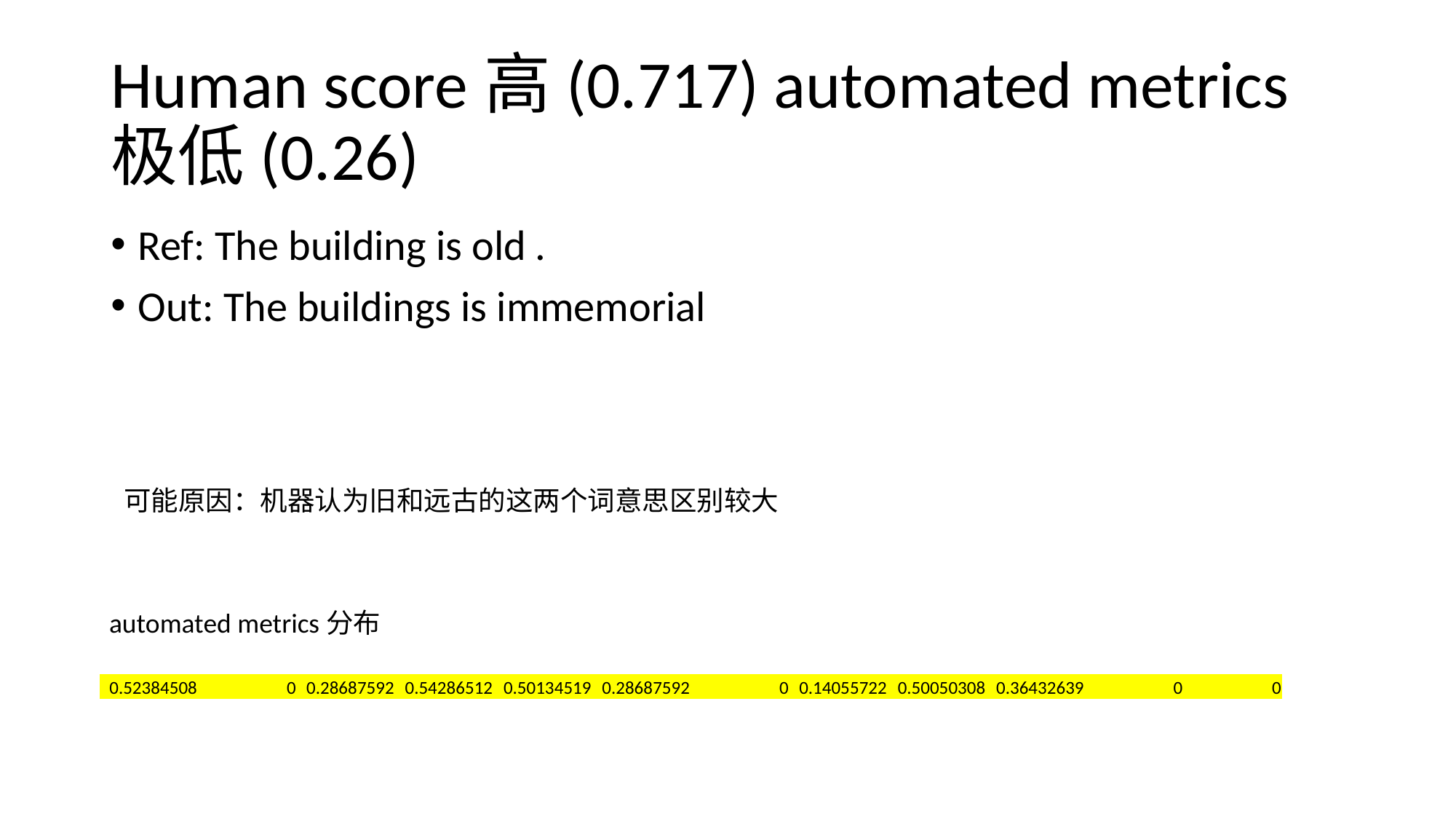

# Human score高(0.717) automated metrics极低(0.26)
Ref: The building is old .
Out: The buildings is immemorial
可能原因：机器认为旧和远古的这两个词意思区别较大
automated metrics分布
| 0.52384508 | 0 | 0.28687592 | 0.54286512 | 0.50134519 | 0.28687592 | 0 | 0.14055722 | 0.50050308 | 0.36432639 | 0 | 0 |
| --- | --- | --- | --- | --- | --- | --- | --- | --- | --- | --- | --- |